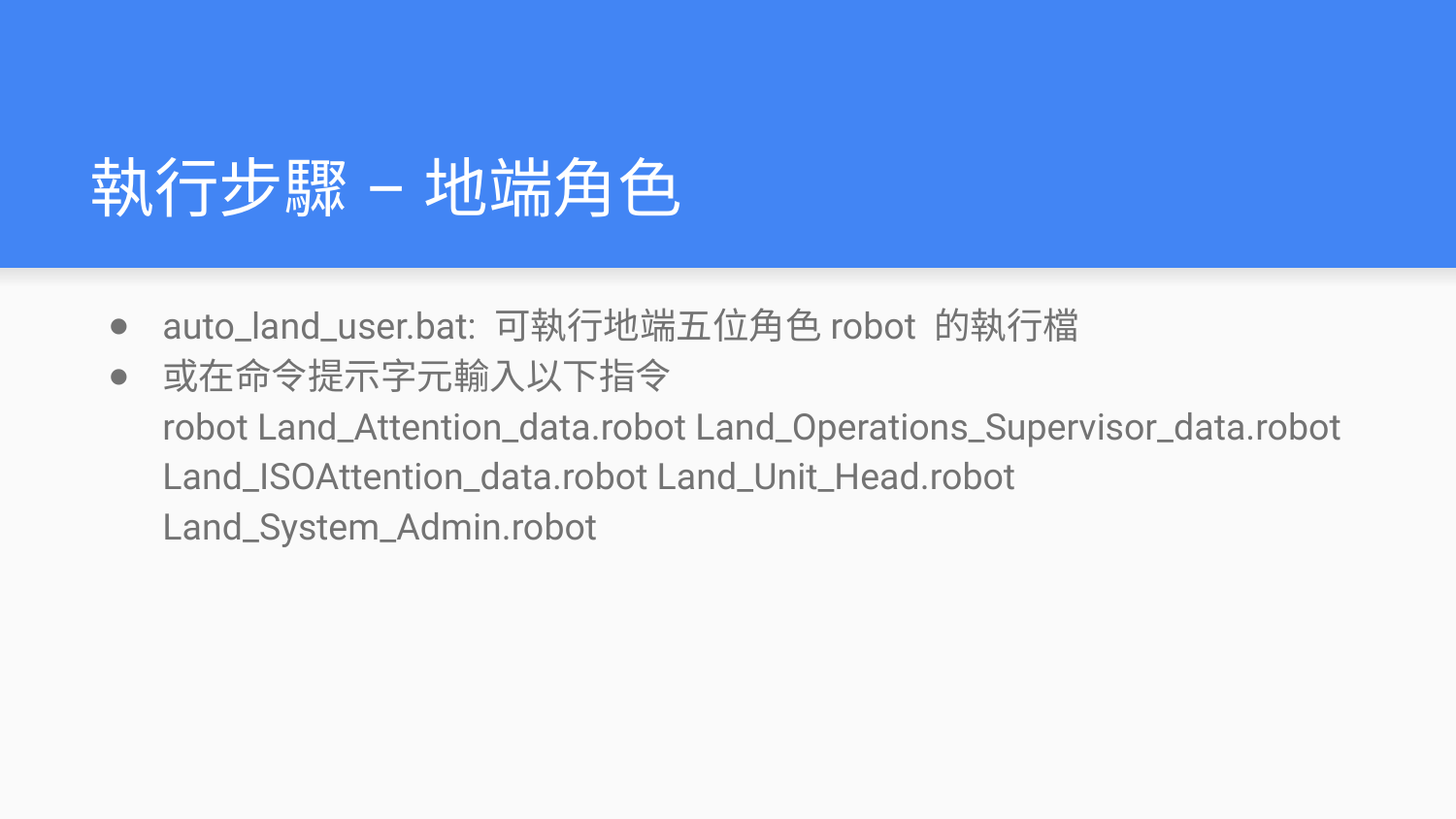

# 執行步驟 – 地端角色
auto_land_user.bat: 可執行地端五位角色robot 的執行檔
或在命令提示字元輸入以下指令
robot Land_Attention_data.robot Land_Operations_Supervisor_data.robot Land_ISOAttention_data.robot Land_Unit_Head.robot Land_System_Admin.robot